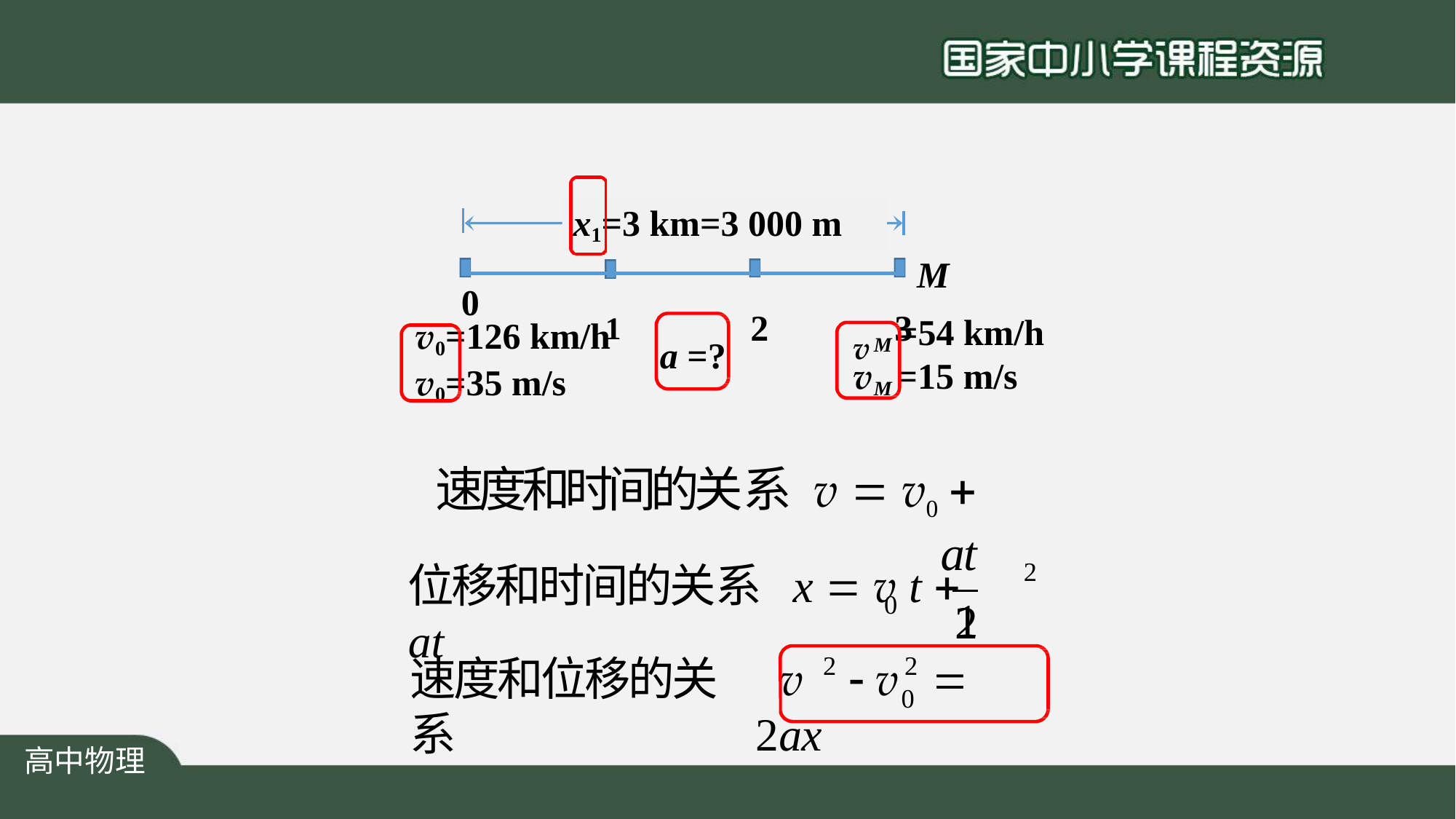

x1=3 km=3 000 m

M

0
1	2
v	3
M =54 km/h
v0=126 km/h
v0=35 m/s

a =?
vM =15 m/s
速度和时间的关系 v = v0 + at
1
2
位移和时间的关系  x = v t +	at
0
2

2	2
速度和位移的关系
  v	− v	= 2ax
0
高中物理